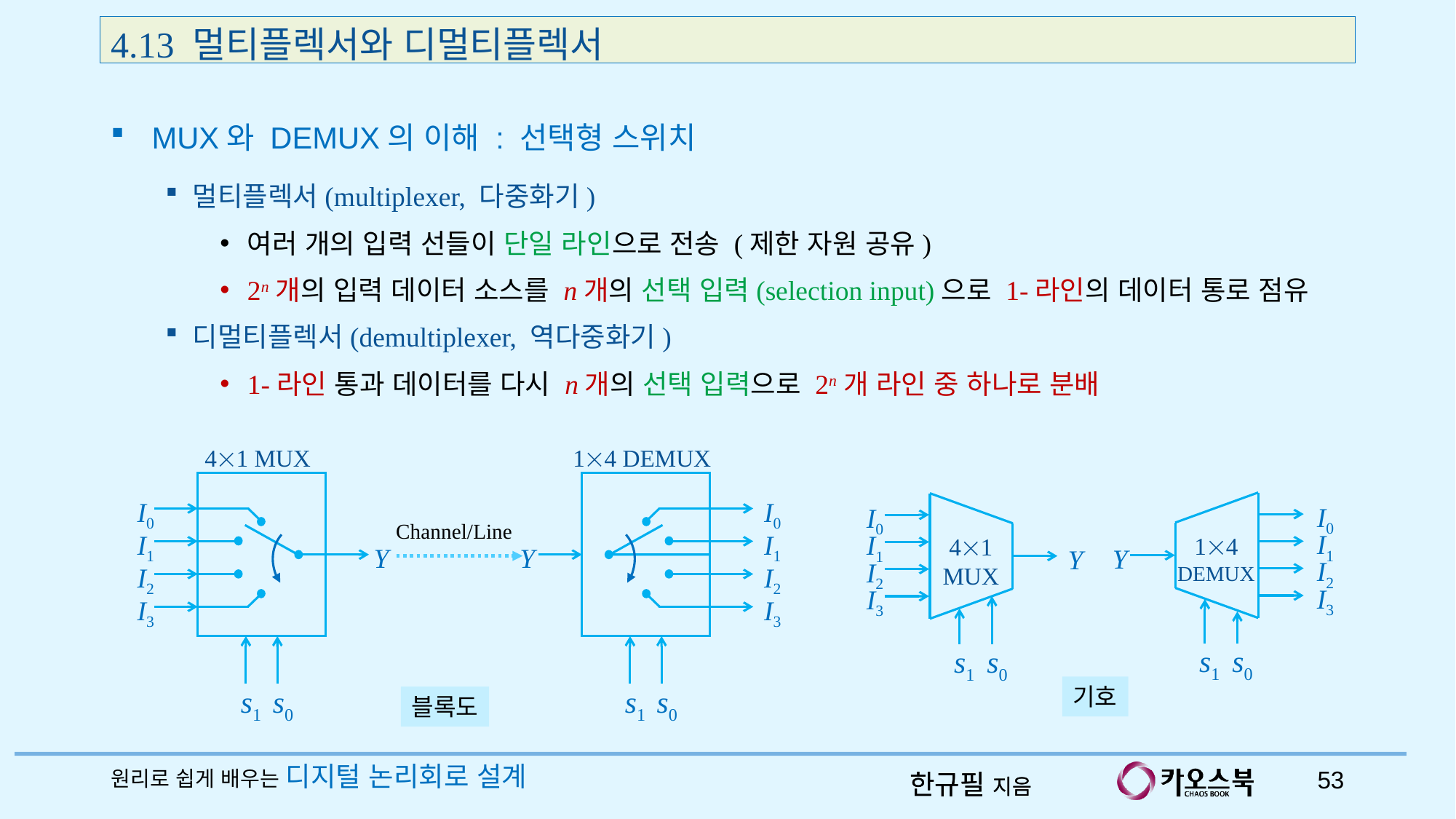

4.13 멀티플렉서와 디멀티플렉서
MUX와 DEMUX의 이해 : 선택형 스위치
멀티플렉서(multiplexer, 다중화기)
여러 개의 입력 선들이 단일 라인으로 전송 (제한 자원 공유)
2n개의 입력 데이터 소스를 n개의 선택 입력(selection input)으로 1-라인의 데이터 통로 점유
디멀티플렉서(demultiplexer, 역다중화기)
1-라인 통과 데이터를 다시 n개의 선택 입력으로 2n개 라인 중 하나로 분배
4×1 MUX
1×4 DEMUX

I0
I0
Channel/Line

I1
I1
Y
Y

I2
I2

I3
I3

s1
s0
s1
s0
I0
I1
1×4
DEMUX
Y
I2
I3
s1
s0
I0
I1
4×1
MUX
Y
I2
I3
s1
s0
기호
블록도
원리로 쉽게 배우는 디지털 논리회로 설계
53